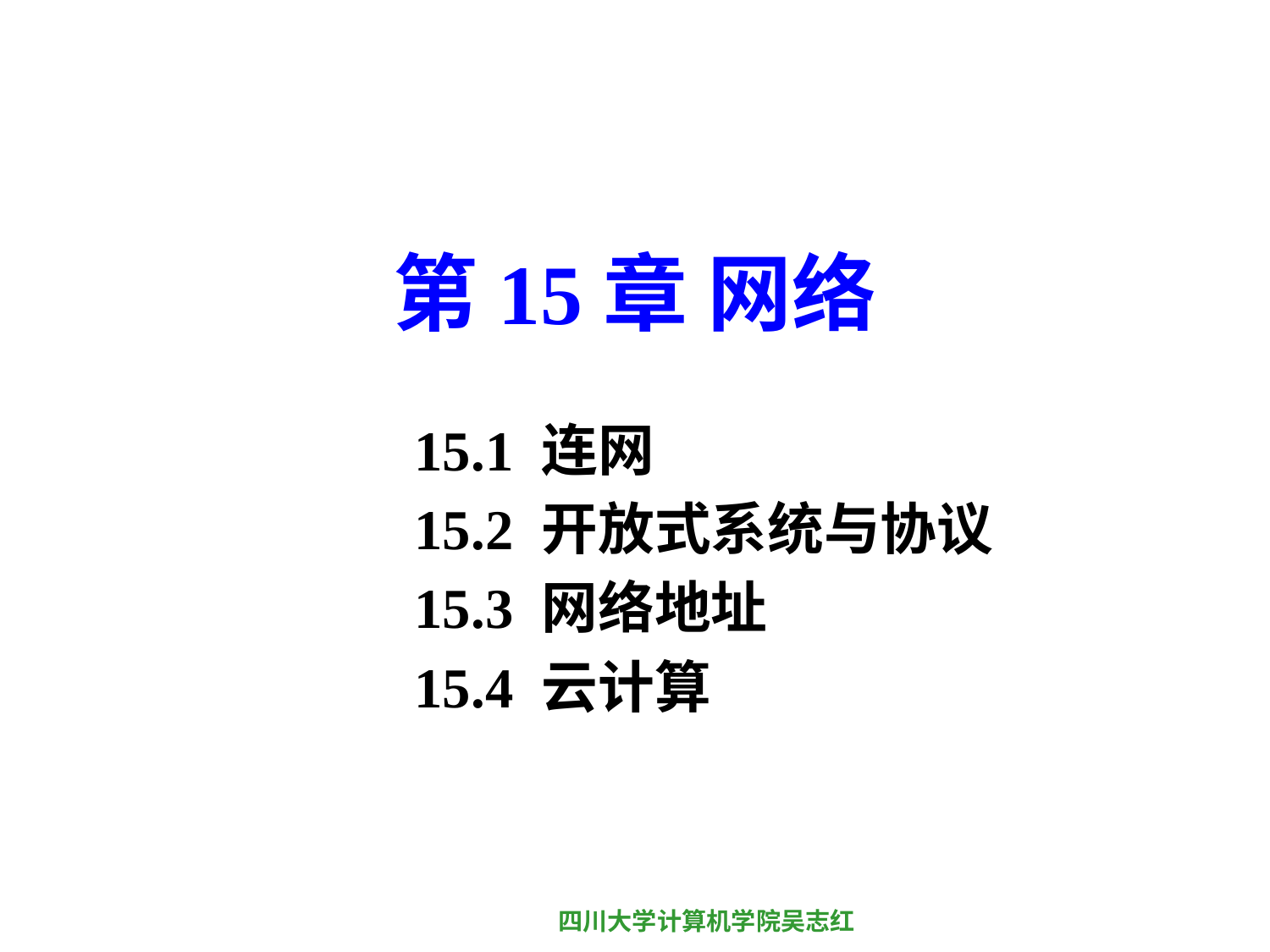

# 第15章 网络
15.1 连网
15.2 开放式系统与协议
15.3 网络地址
15.4 云计算

四川大学计算机学院吴志红
30